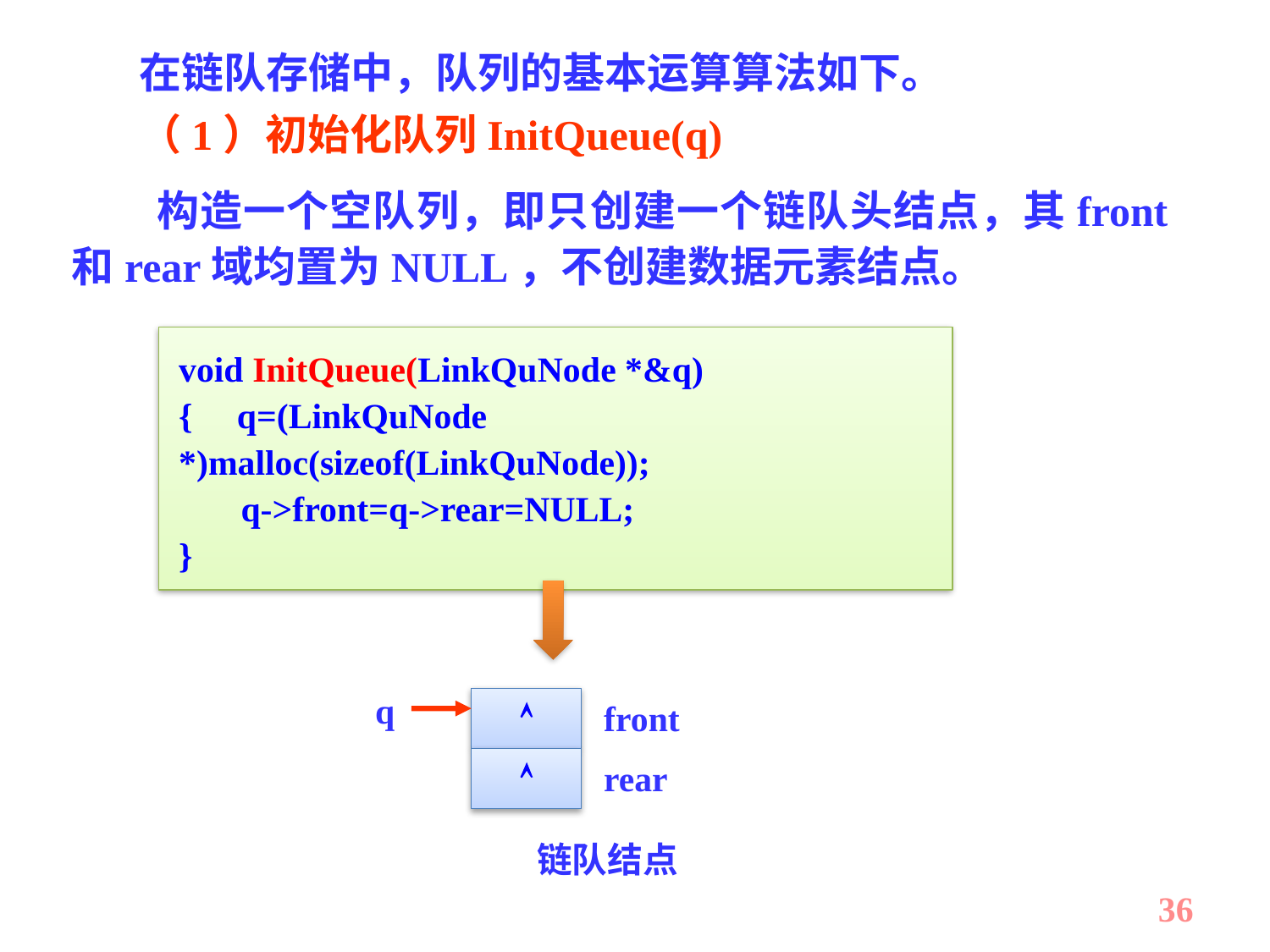

在链队存储中，队列的基本运算算法如下。
      （1）初始化队列InitQueue(q)
       构造一个空队列，即只创建一个链队头结点，其front和rear域均置为NULL，不创建数据元素结点。
void InitQueue(LinkQuNode *&q)
{     q=(LinkQuNode *)malloc(sizeof(LinkQuNode));
       q->front=q->rear=NULL;
}

q
∧
front
rear

∧
链队结点
36